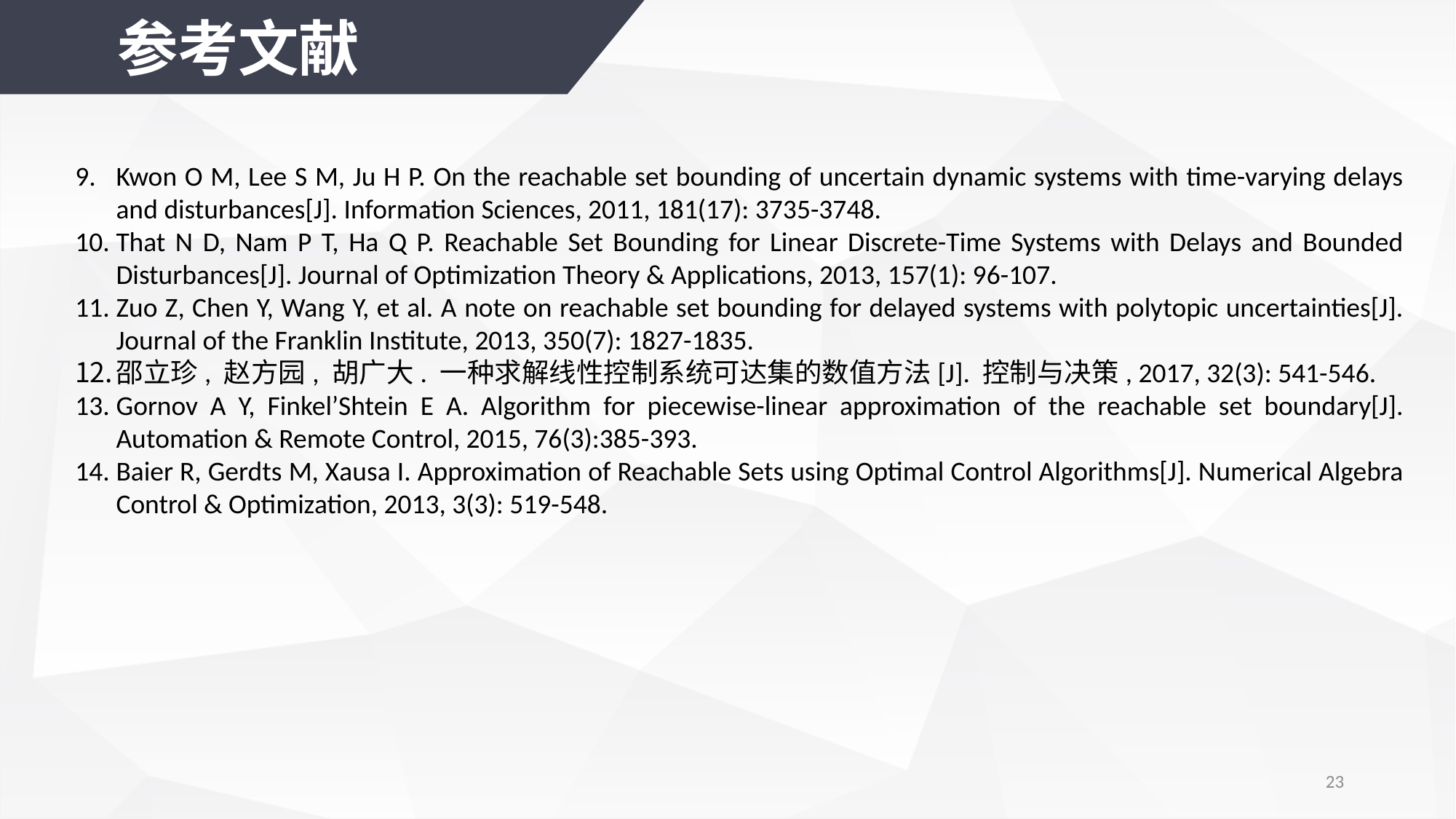

参考文献
Kwon O M, Lee S M, Ju H P. On the reachable set bounding of uncertain dynamic systems with time-varying delays and disturbances[J]. Information Sciences, 2011, 181(17): 3735-3748.
That N D, Nam P T, Ha Q P. Reachable Set Bounding for Linear Discrete-Time Systems with Delays and Bounded Disturbances[J]. Journal of Optimization Theory & Applications, 2013, 157(1): 96-107.
Zuo Z, Chen Y, Wang Y, et al. A note on reachable set bounding for delayed systems with polytopic uncertainties[J]. Journal of the Franklin Institute, 2013, 350(7): 1827-1835.
邵立珍, 赵方园, 胡广大. 一种求解线性控制系统可达集的数值方法[J]. 控制与决策, 2017, 32(3): 541-546.
Gornov A Y, Finkel’Shtein E A. Algorithm for piecewise-linear approximation of the reachable set boundary[J]. Automation & Remote Control, 2015, 76(3):385-393.
Baier R, Gerdts M, Xausa I. Approximation of Reachable Sets using Optimal Control Algorithms[J]. Numerical Algebra Control & Optimization, 2013, 3(3): 519-548.
23